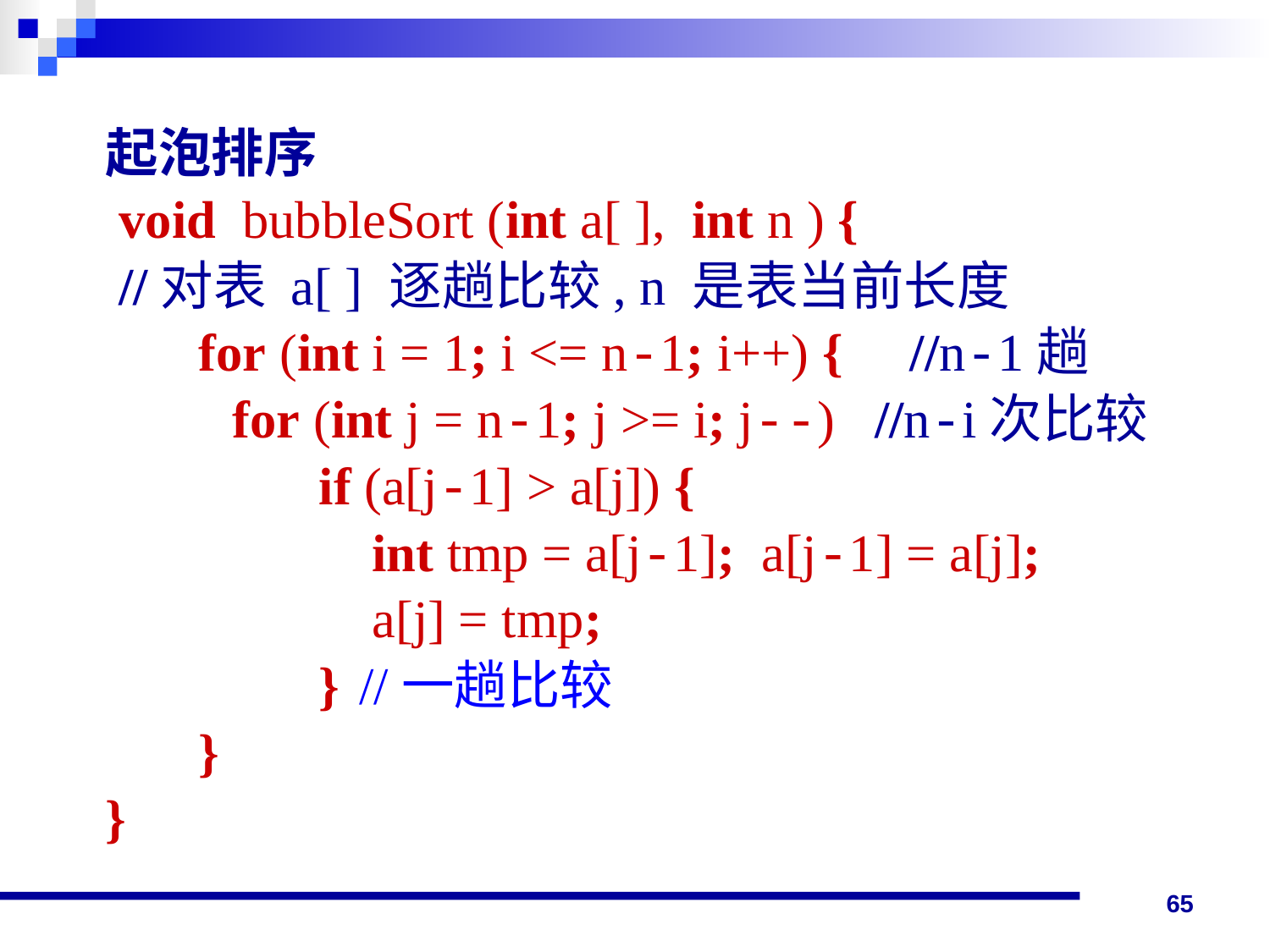

起泡排序
 void  bubbleSort (int a[ ],  int n ) {
 //对表 a[ ] 逐趟比较, n 是表当前长度
       for (int i = 1; i <= n-1; i++) {     //n-1趟
 	for (int j = n-1; j >= i; j--)   //n-i次比较
                if (a[j-1] > a[j]) {
                    int tmp = a[j-1];  a[j-1] = a[j];
                    a[j] = tmp;
                } 	//一趟比较
       }
}
65